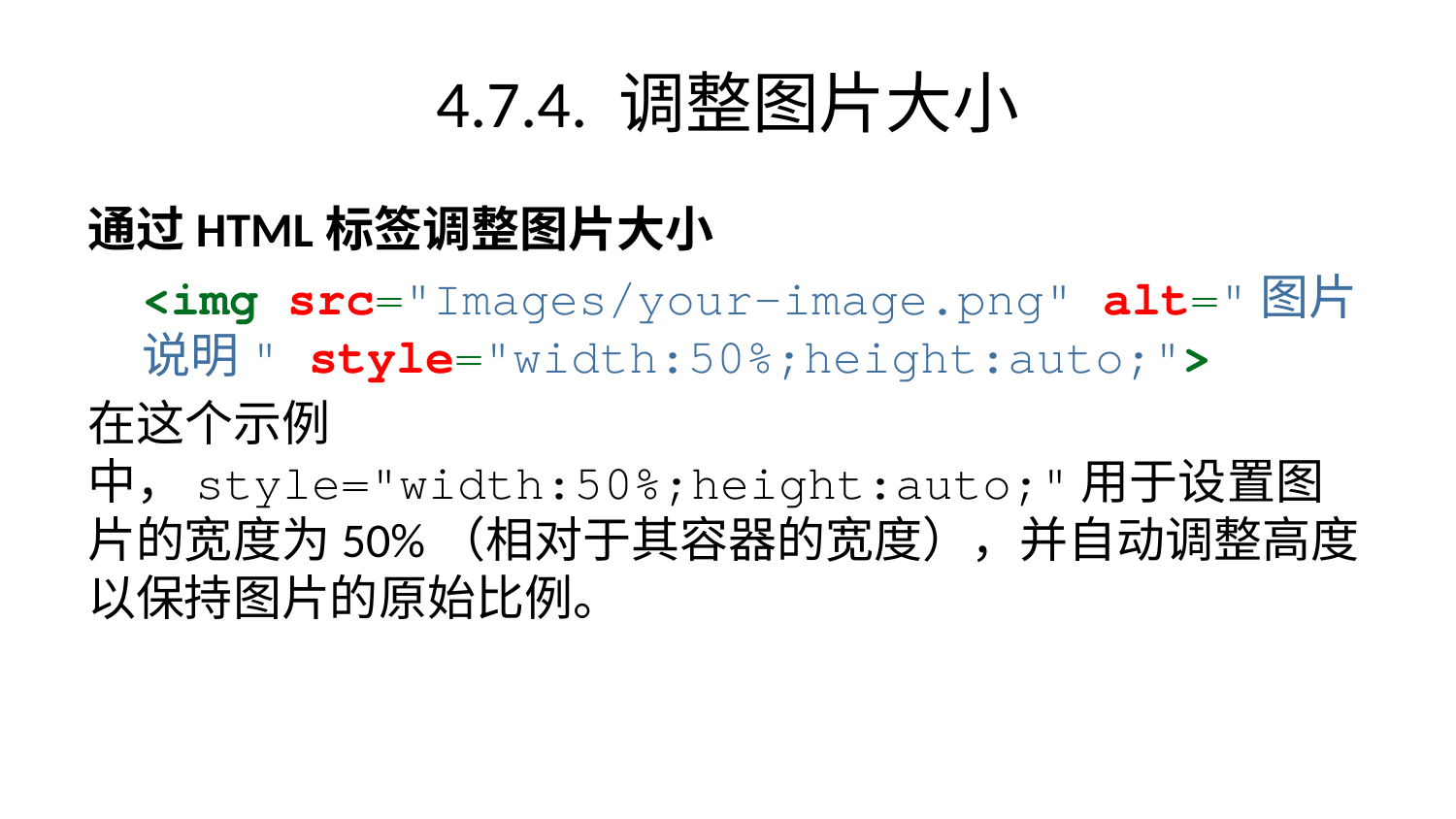

# 4.7.4. 调整图片大小
通过HTML标签调整图片大小
<img src="Images/your-image.png" alt="图片说明" style="width:50%;height:auto;">
在这个示例中，style="width:50%;height:auto;"用于设置图片的宽度为50%（相对于其容器的宽度），并自动调整高度以保持图片的原始比例。